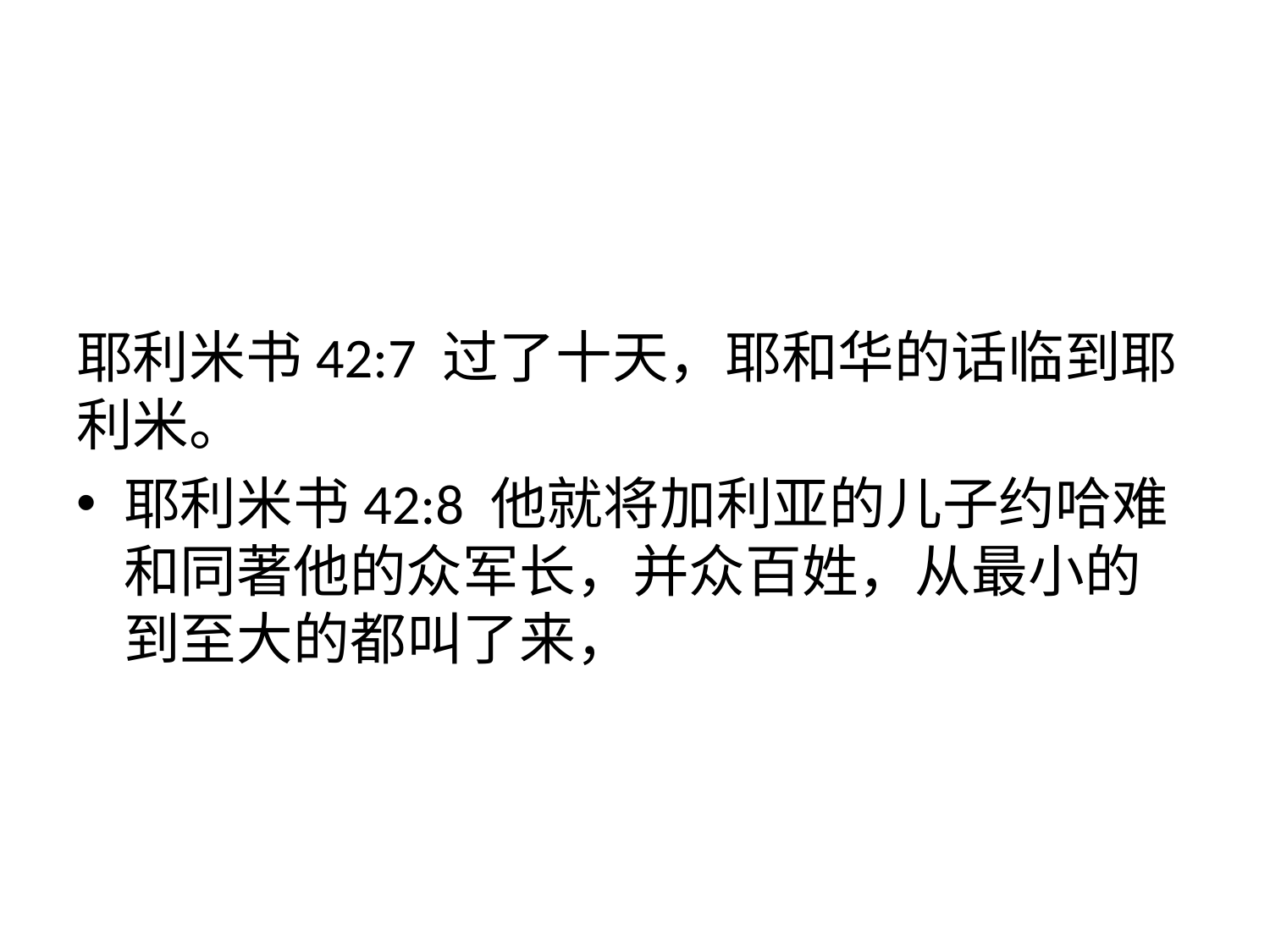

#

耶利米书42:7 过了十天，耶和华的话临到耶利米。
耶利米书42:8 他就将加利亚的儿子约哈难和同著他的众军长，并众百姓，从最小的到至大的都叫了来，